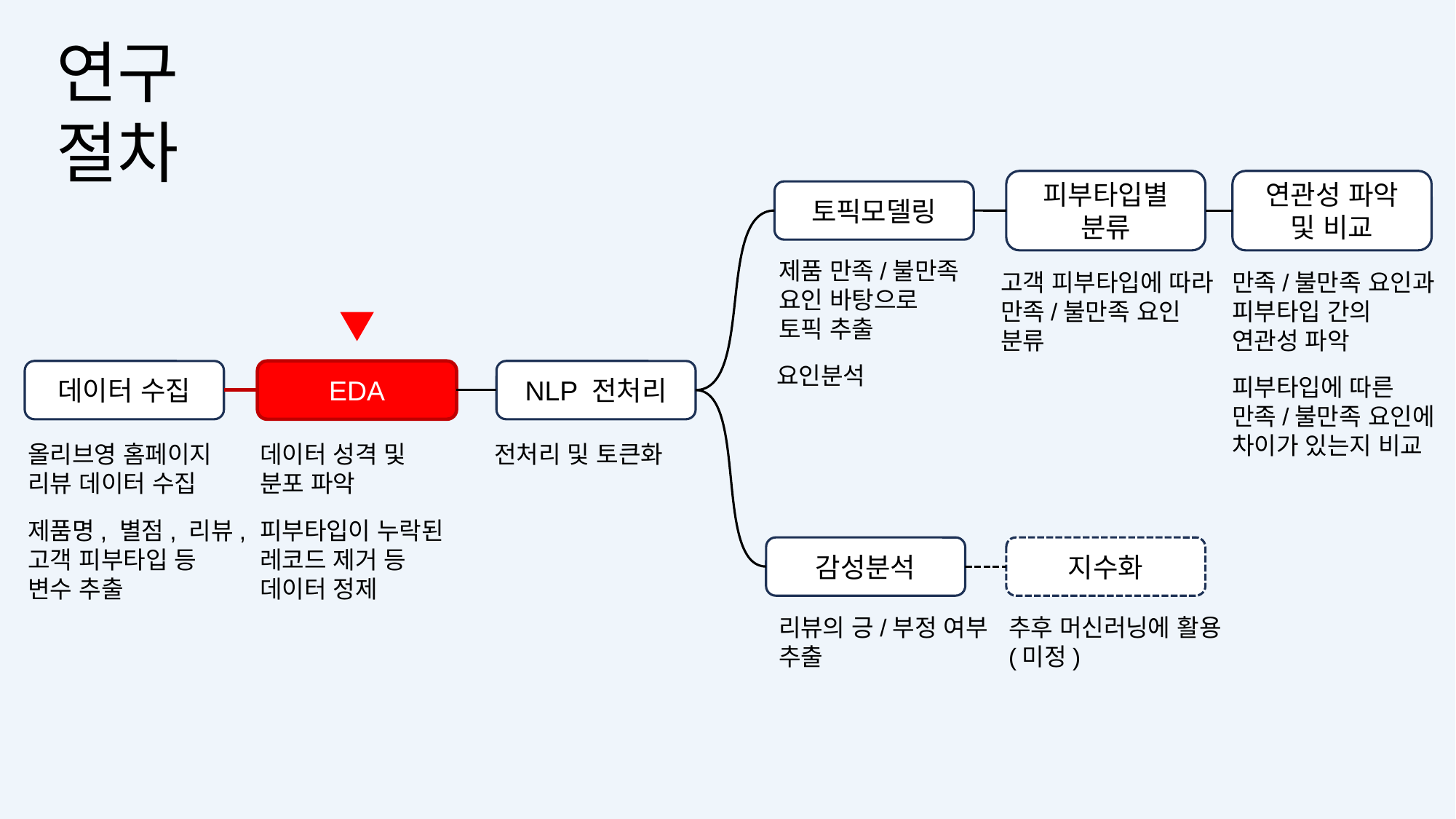

연구
절차
피부타입별
분류
연관성 파악
및 비교
토픽모델링
제품 만족/불만족
요인 바탕으로
토픽 추출
고객 피부타입에 따라
만족/불만족 요인 분류
만족/불만족 요인과
피부타입 간의
연관성 파악

요인분석
데이터 수집
EDA
NLP 전처리
피부타입에 따른
만족/불만족 요인에
차이가 있는지 비교
올리브영 홈페이지
리뷰 데이터 수집
데이터 성격 및
분포 파악
전처리 및 토큰화
제품명, 별점, 리뷰,
고객 피부타입 등
변수 추출
피부타입이 누락된
레코드 제거 등
데이터 정제
감성분석
지수화
리뷰의 긍/부정 여부
추출
추후 머신러닝에 활용
(미정)